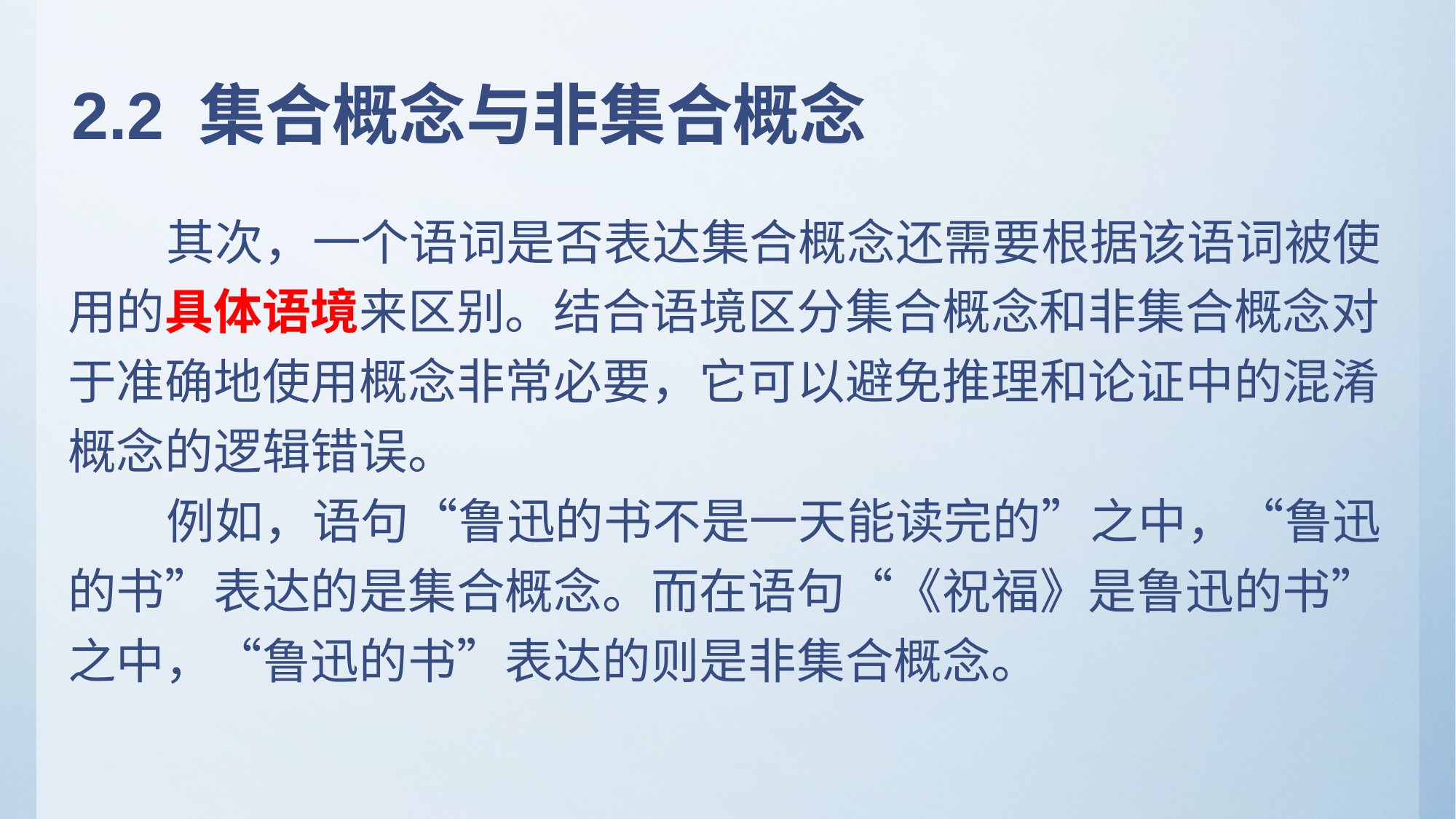

# 2.2 集合概念与非集合概念
        其次，一个语词是否表达集合概念还需要根据该语词被使用的具体语境来区别。结合语境区分集合概念和非集合概念对于准确地使用概念非常必要，它可以避免推理和论证中的混淆概念的逻辑错误。
        例如，语句“鲁迅的书不是一天能读完的”之中，“鲁迅的书”表达的是集合概念。而在语句“《祝福》是鲁迅的书”之中，“鲁迅的书”表达的则是非集合概念。